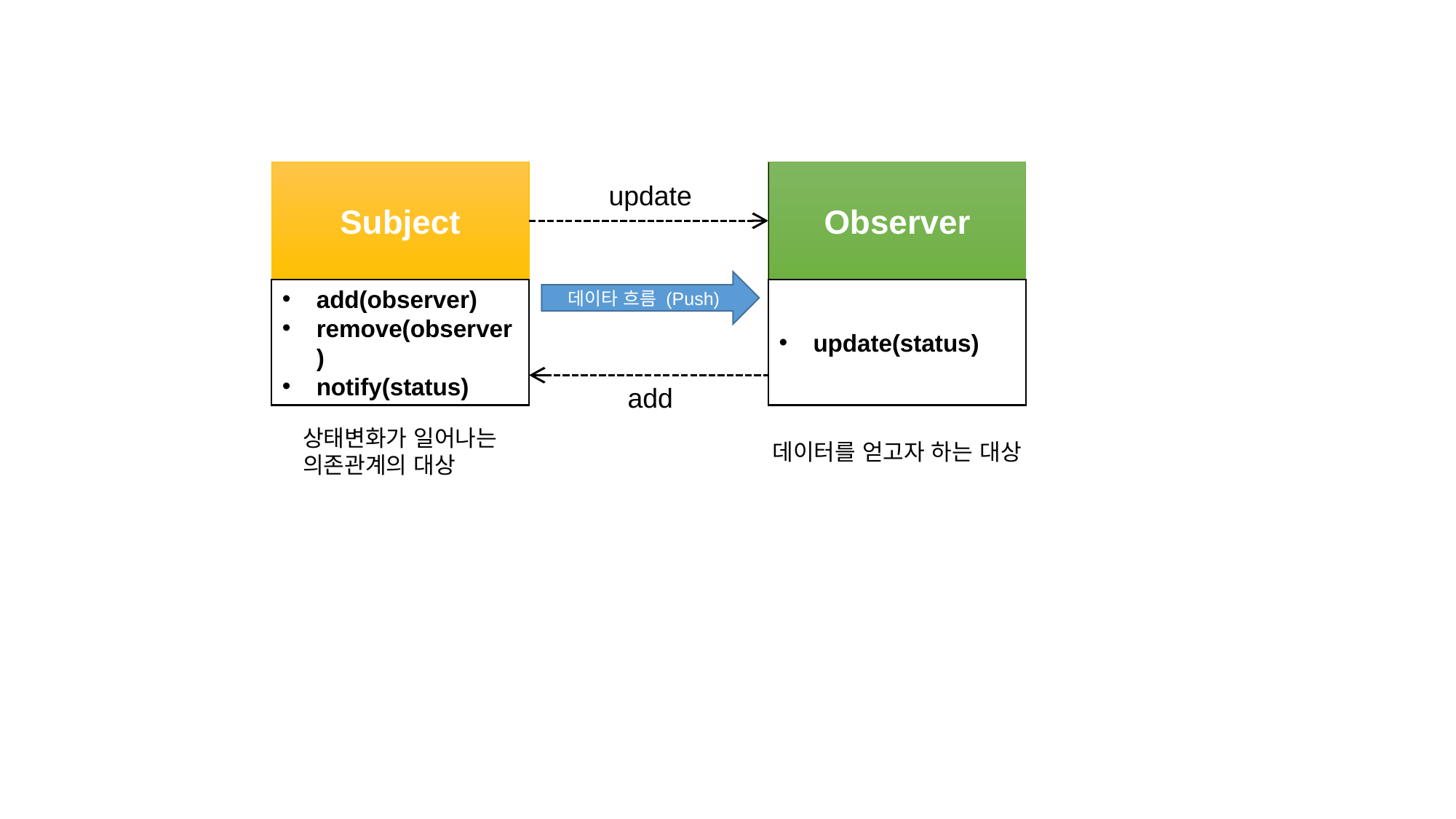

Subject
Observer
update
데이타 흐름 (Push)
add(observer)
remove(observer)
notify(status)
update(status)
add
상태변화가 일어나는
의존관계의 대상
데이터를 얻고자 하는 대상